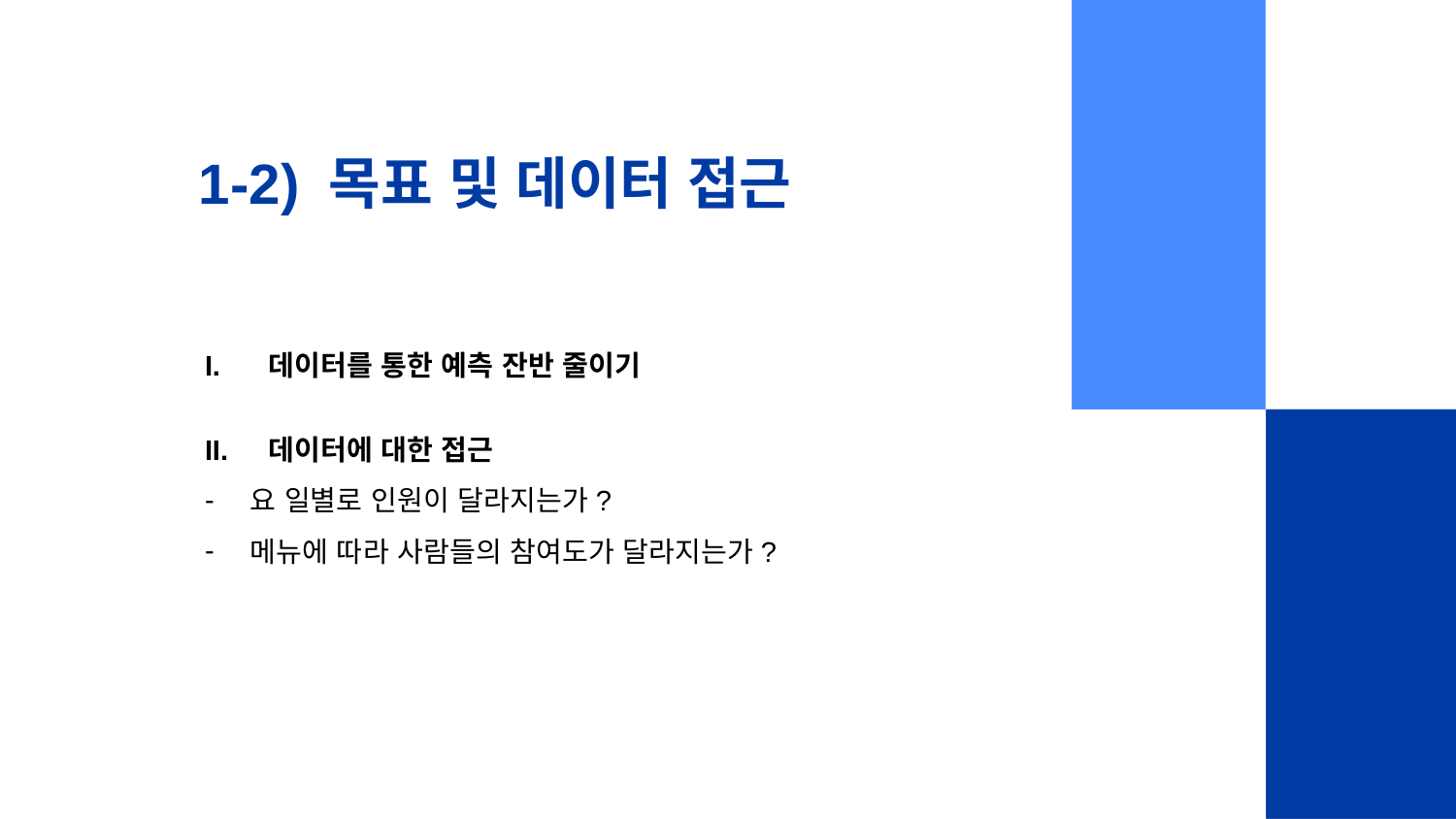

# 1-2) 목표 및 데이터 접근
데이터를 통한 예측 잔반 줄이기

데이터에 대한 접근
요 일별로 인원이 달라지는가?
메뉴에 따라 사람들의 참여도가 달라지는가?